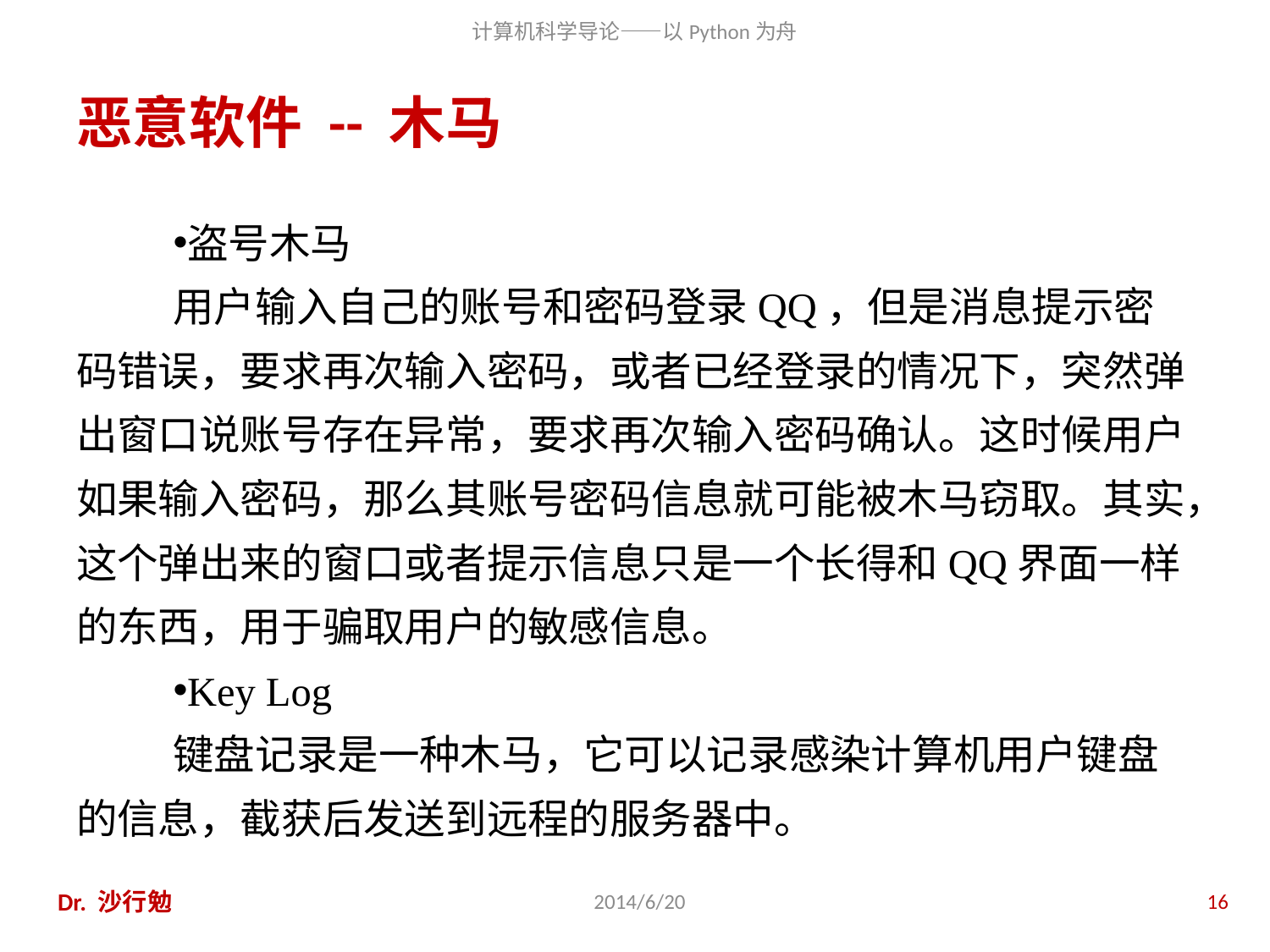

# 恶意软件 -- 木马
盗号木马
用户输入自己的账号和密码登录QQ，但是消息提示密码错误，要求再次输入密码，或者已经登录的情况下，突然弹出窗口说账号存在异常，要求再次输入密码确认。这时候用户如果输入密码，那么其账号密码信息就可能被木马窃取。其实，这个弹出来的窗口或者提示信息只是一个长得和QQ界面一样的东西，用于骗取用户的敏感信息。
Key Log
键盘记录是一种木马，它可以记录感染计算机用户键盘的信息，截获后发送到远程的服务器中。
Dr. 沙行勉
2014/6/20
16